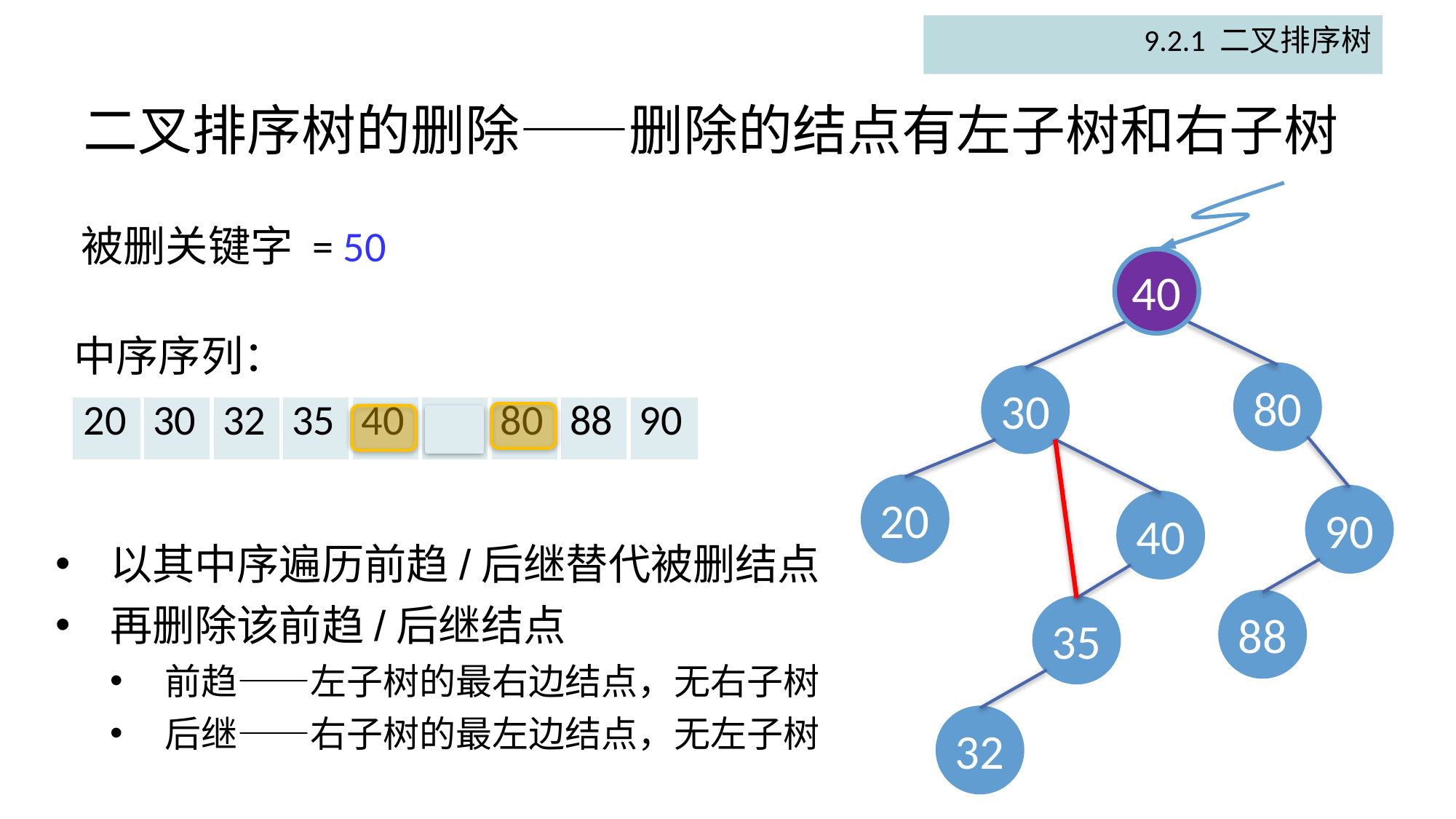

9.2.1 二叉排序树
# 二叉排序树的删除——删除的结点有左子树和右子树

50
80
30
20
90
88
35
32
被删关键字 = 50
40
中序序列：
| 20 | 30 | 32 | 35 | 40 | 50 | 80 | 88 | 90 |
| --- | --- | --- | --- | --- | --- | --- | --- | --- |

40
以其中序遍历前趋/后继替代被删结点
再删除该前趋/后继结点
前趋——左子树的最右边结点，无右子树
后继——右子树的最左边结点，无左子树